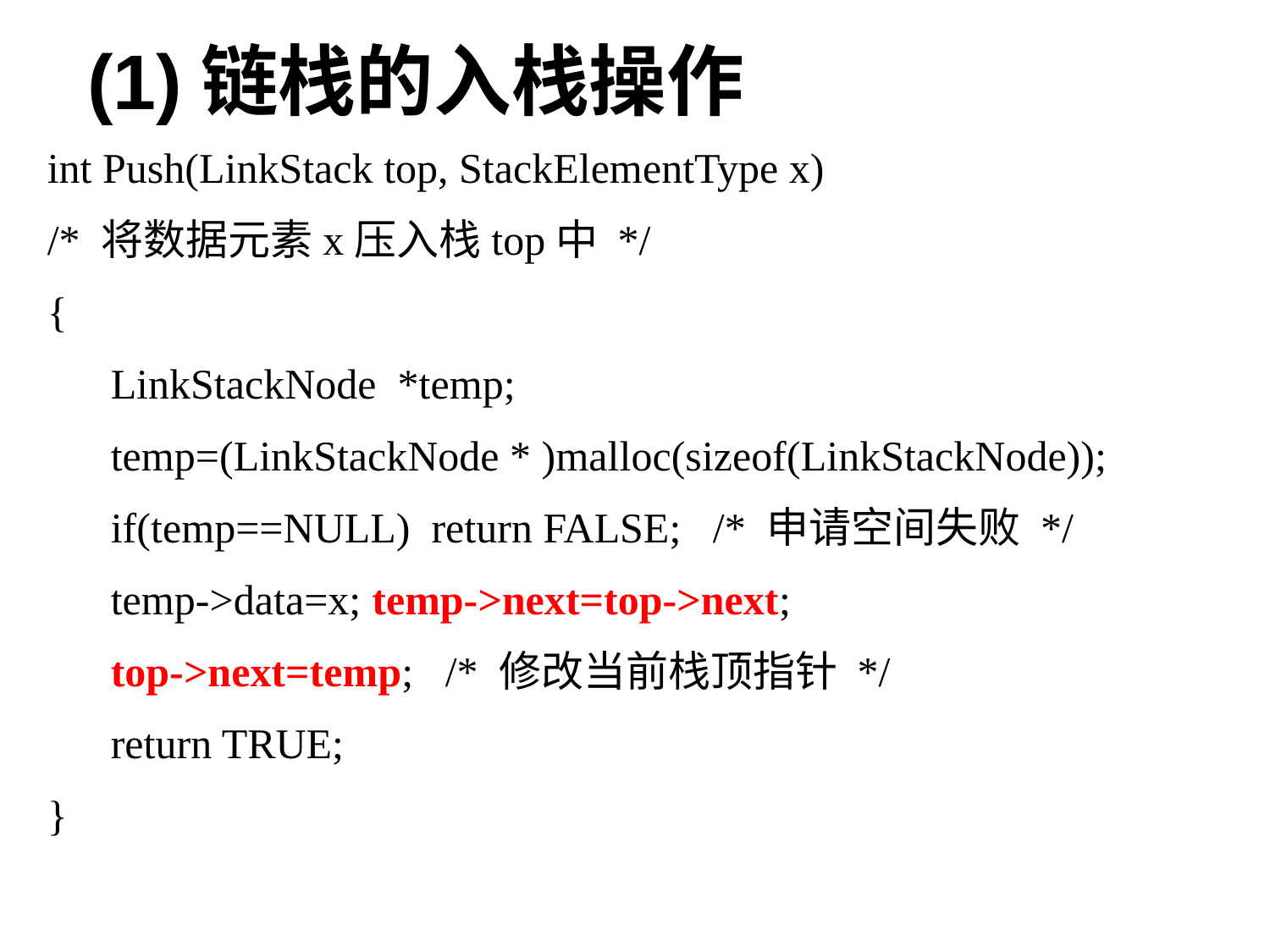

(1)链栈的入栈操作
int Push(LinkStack top, StackElementType x)
/* 将数据元素x压入栈top中 */
{
      LinkStackNode  *temp;
      temp=(LinkStackNode * )malloc(sizeof(LinkStackNode));
      if(temp==NULL)  return FALSE;   /* 申请空间失败 */
      temp->data=x; temp->next=top->next;
      top->next=temp;   /* 修改当前栈顶指针 */
      return TRUE;
}